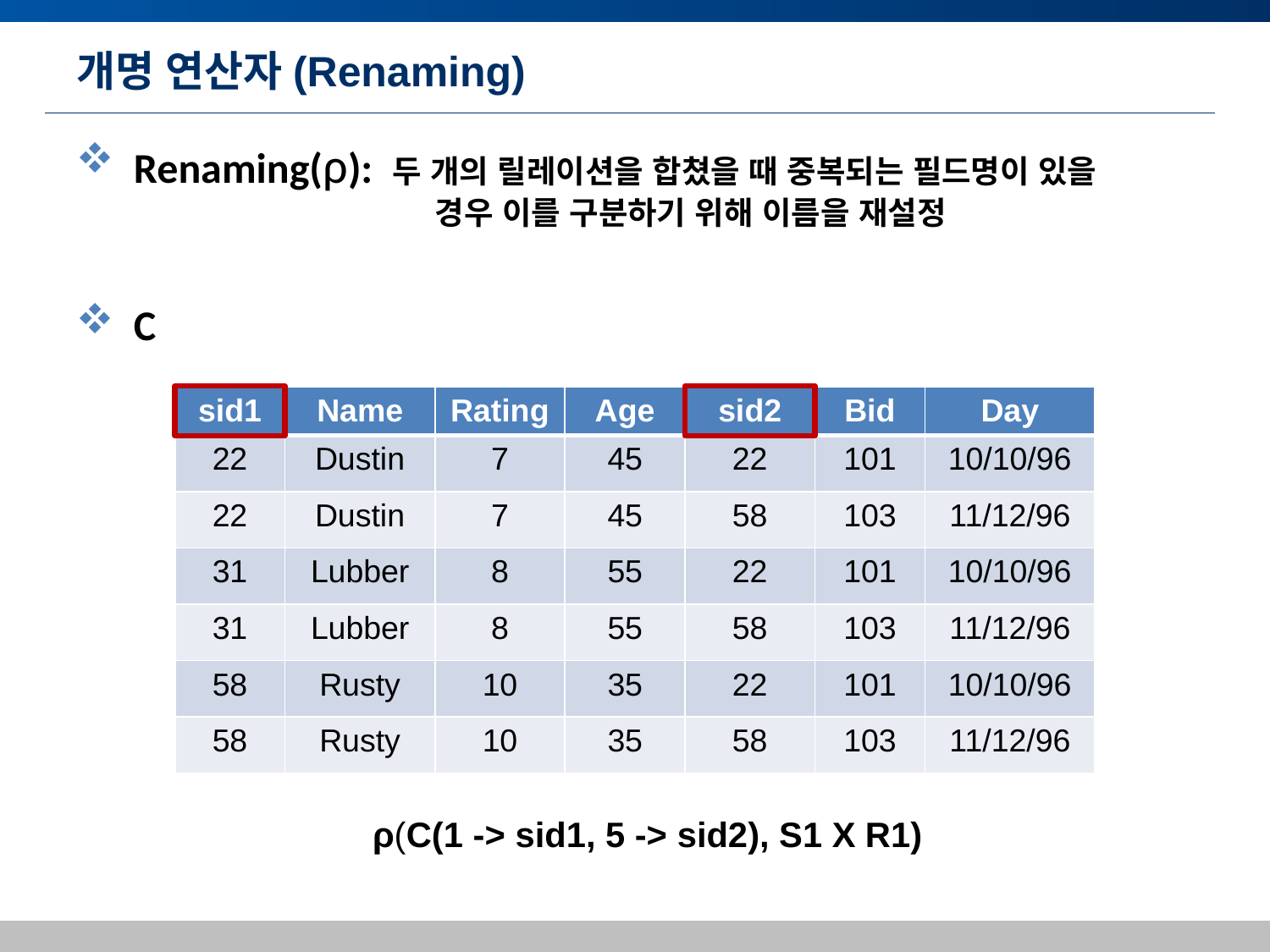

# 개명 연산자(Renaming)
  Renaming(ρ): 두 개의 릴레이션을 합쳤을 때 중복되는 필드명이 있을
 	  	         경우 이를 구분하기 위해 이름을 재설정

  C

| sid1 | Name | Rating | Age | sid2 | Bid | Day |
| --- | --- | --- | --- | --- | --- | --- |
| 22 | Dustin | 7 | 45 | 22 | 101 | 10/10/96 |
| 22 | Dustin | 7 | 45 | 58 | 103 | 11/12/96 |
| 31 | Lubber | 8 | 55 | 22 | 101 | 10/10/96 |
| 31 | Lubber | 8 | 55 | 58 | 103 | 11/12/96 |
| 58 | Rusty | 10 | 35 | 22 | 101 | 10/10/96 |
| 58 | Rusty | 10 | 35 | 58 | 103 | 11/12/96 |
ρ(C(1 -> sid1, 5 -> sid2), S1 X R1)